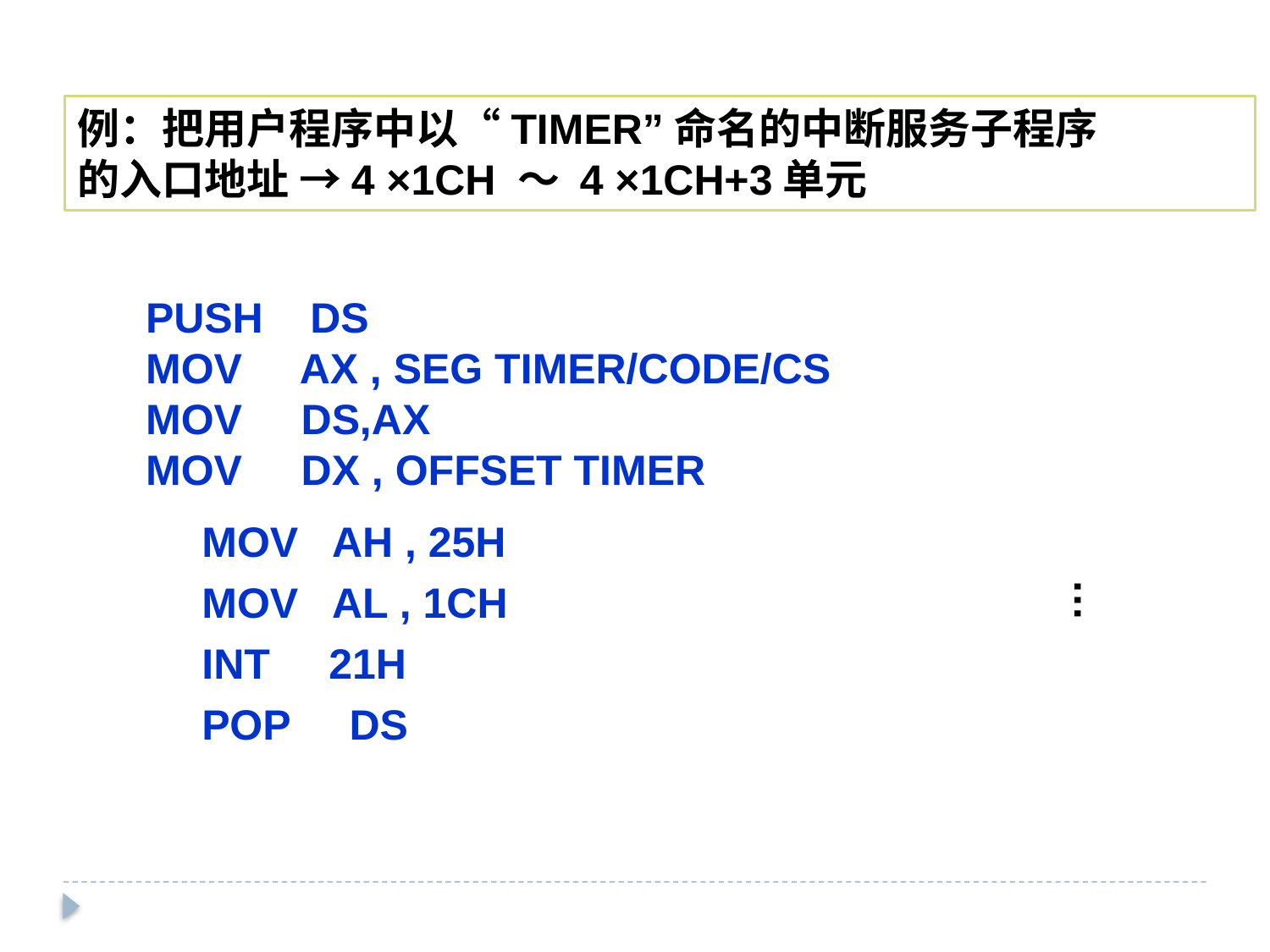

例：把用户程序中以“TIMER”命名的中断服务子程序
的入口地址 →4 ×1CH ～ 4 ×1CH+3单元
          PUSH    DS
          MOV     AX , SEG TIMER/CODE/CS
          MOV     DS,AX
          MOV     DX , OFFSET TIMER
MOV   AH , 25H
MOV   AL , 1CH
INT     21H
POP     DS
…